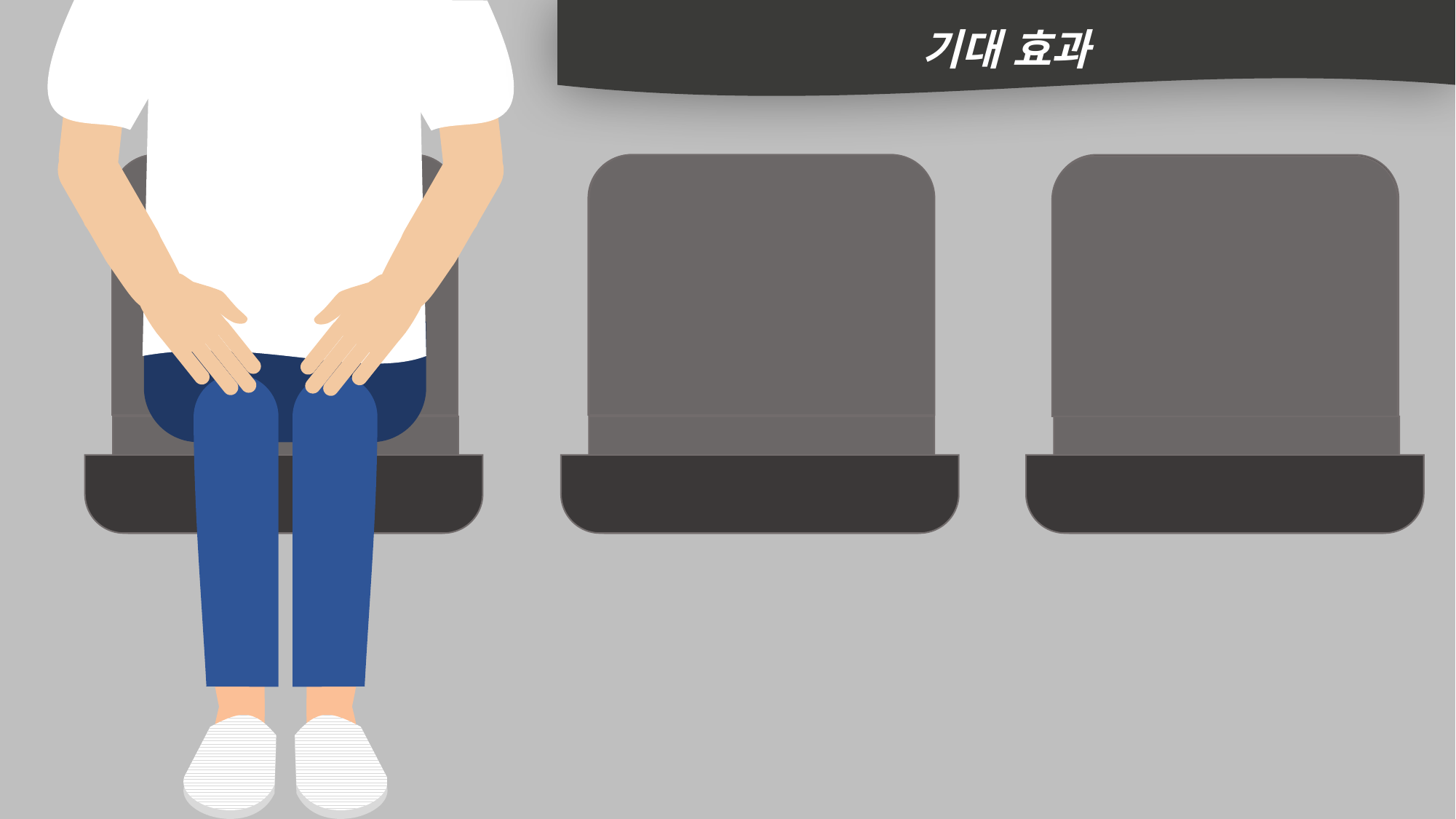

기대 효과

올바르지 않은
자세 습관 개선
지속적인 체크를 통한
허리 건강 유지